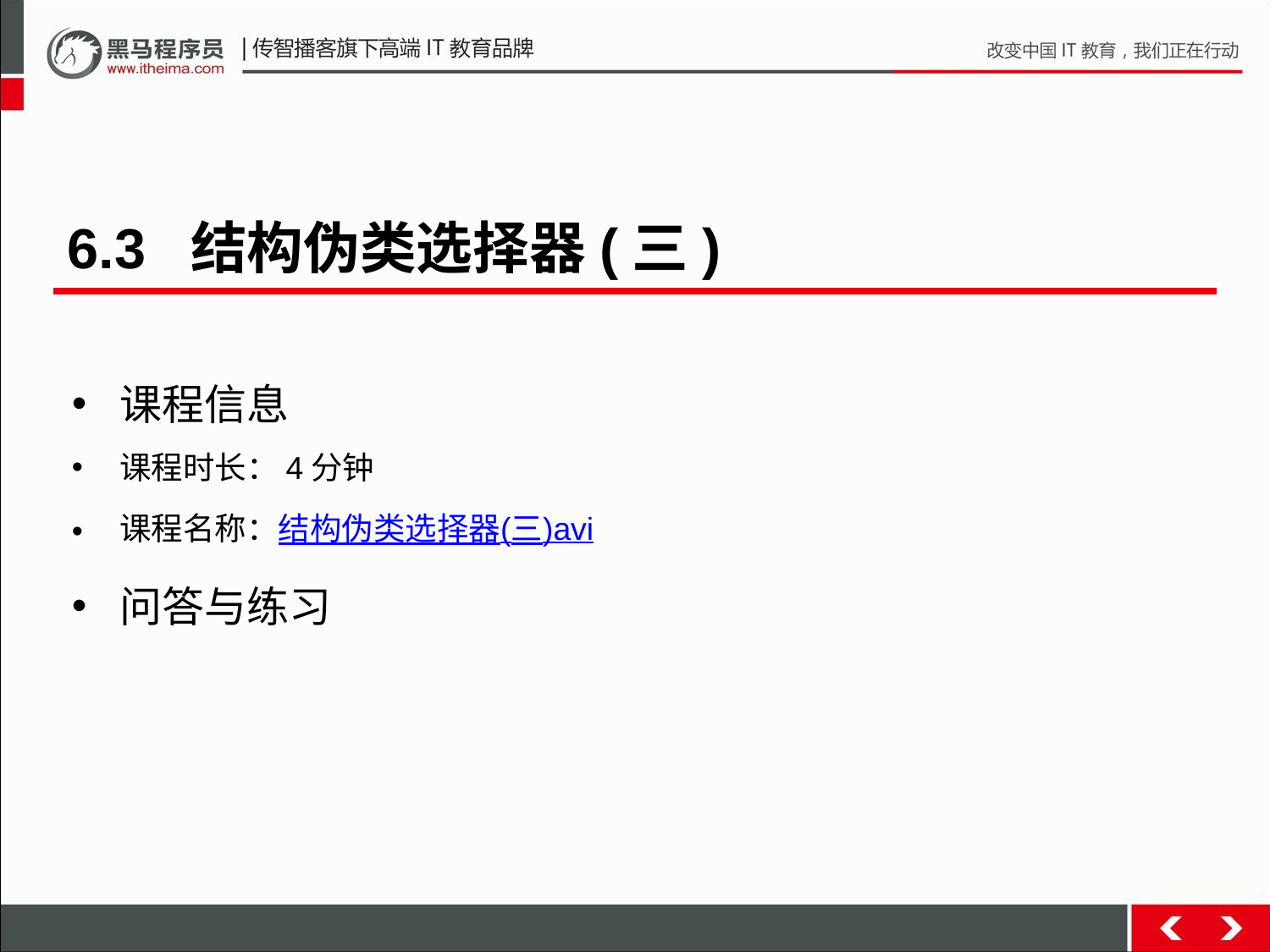

6.3  结构伪类选择器(三)
课程信息
课程时长：4分钟
课程名称：结构伪类选择器(三)avi
问答与练习